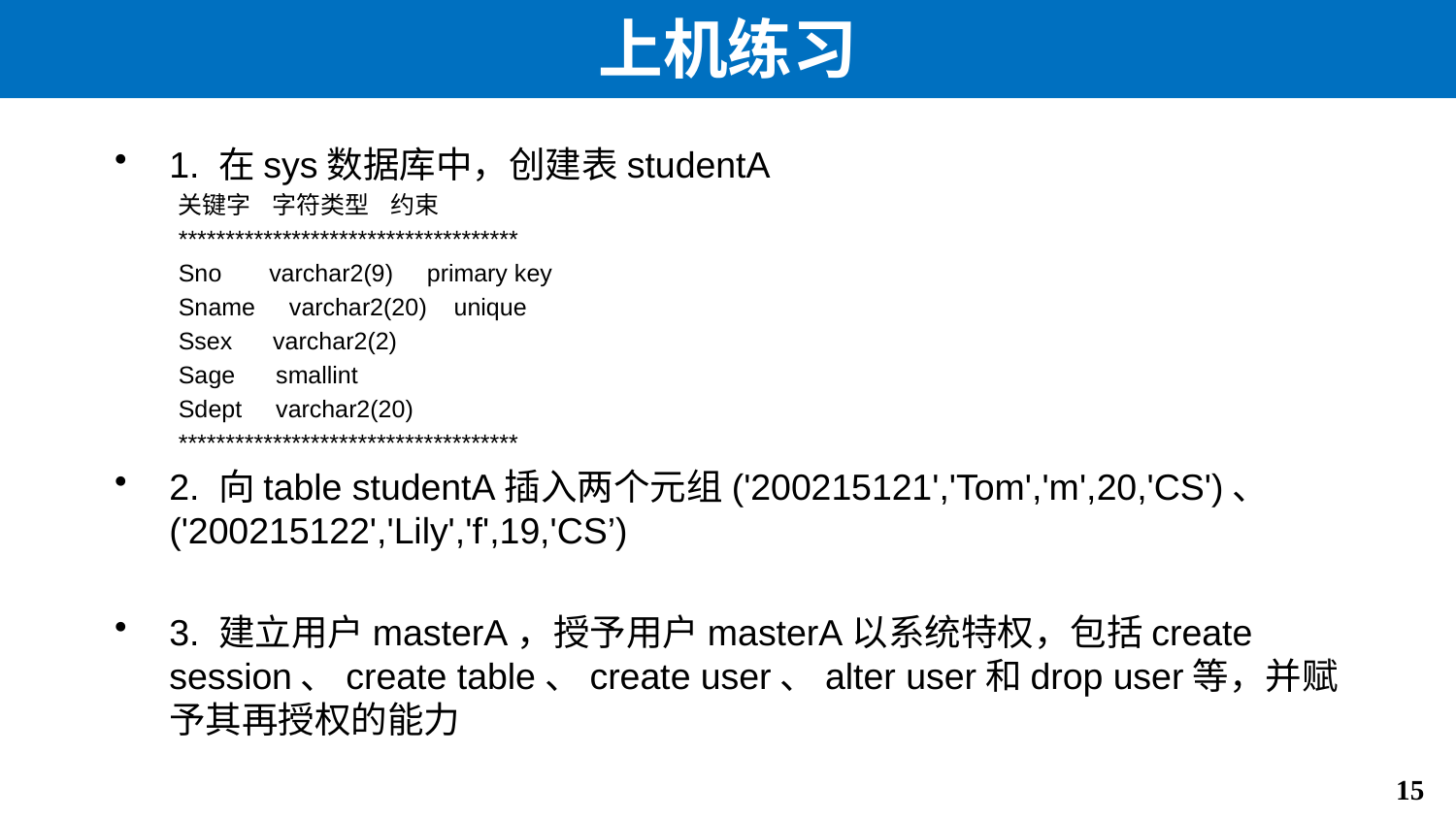

# 上机练习
1. 在sys数据库中，创建表studentA
关键字    字符类型    约束
************************************
Sno       varchar2(9)     primary key
Sname     varchar2(20)    unique
Ssex      varchar2(2)
Sage      smallint
Sdept     varchar2(20)
************************************
2. 向table studentA插入两个元组('200215121','Tom','m',20,'CS')、('200215122','Lily','f',19,'CS’)

3. 建立用户masterA，授予用户masterA以系统特权，包括create session、create table、create user、alter user和drop user等，并赋予其再授权的能力